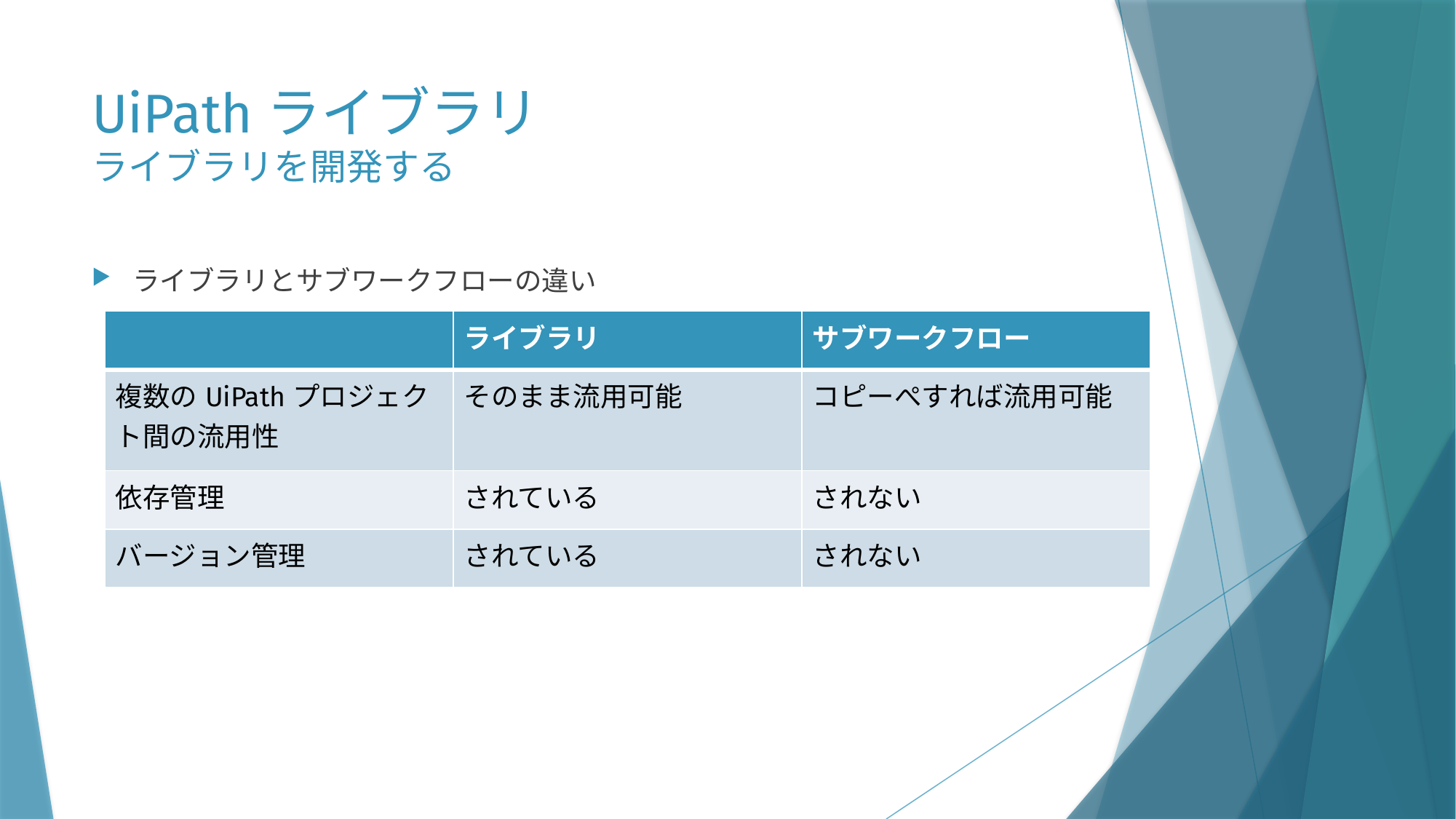

# UiPathライブラリ ライブラリを開発する
ライブラリとサブワークフローの違い
|  | ライブラリ | サブワークフロー |
| --- | --- | --- |
| 複数のUiPathプロジェクト間の流用性 | そのまま流用可能 | コピーぺすれば流用可能 |
| 依存管理 | されている | されない |
| バージョン管理 | されている | されない |